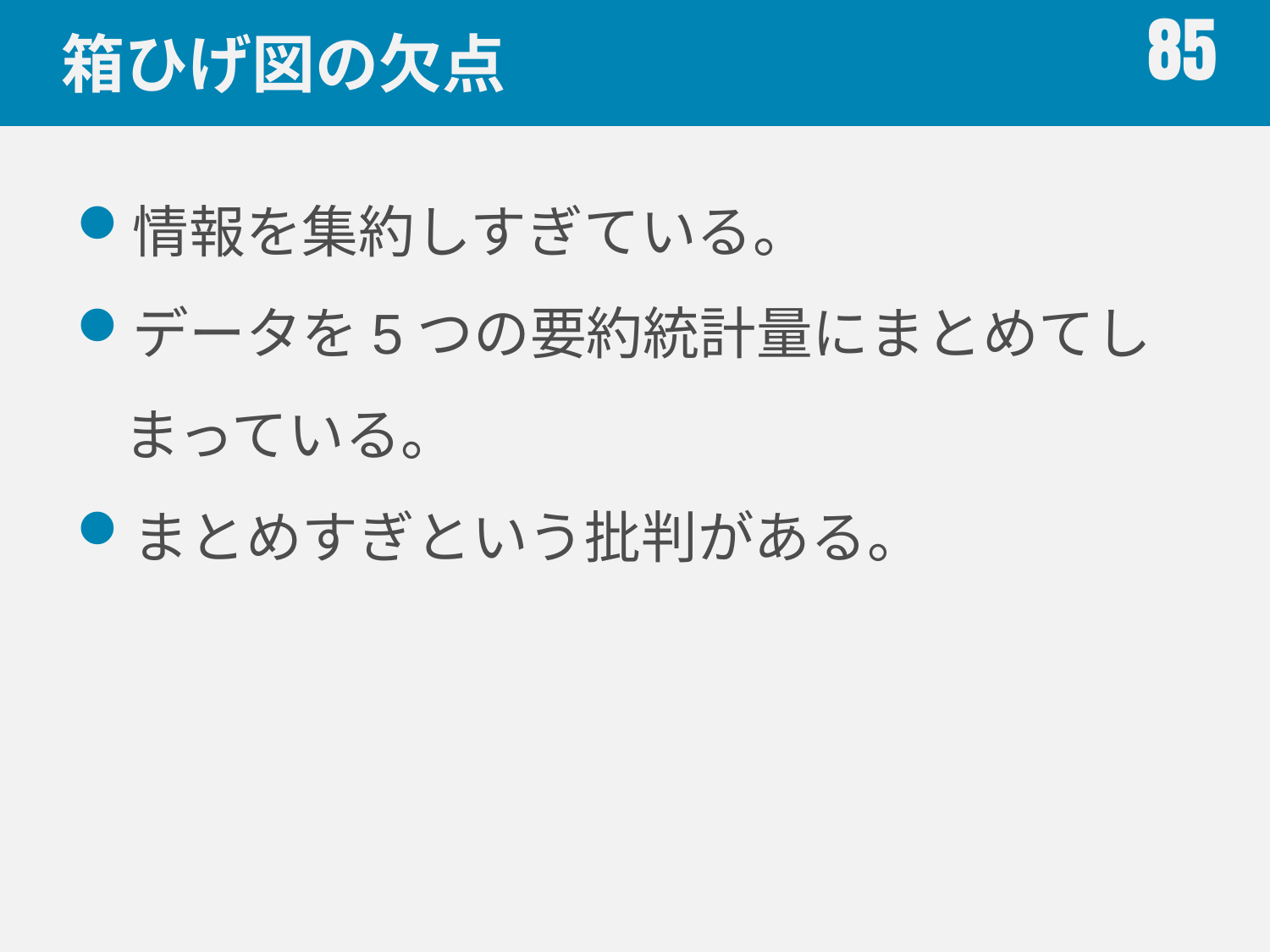

# 箱ひげ図の欠点
 85
情報を集約しすぎている。
データを5つの要約統計量にまとめてしまっている。
まとめすぎという批判がある。